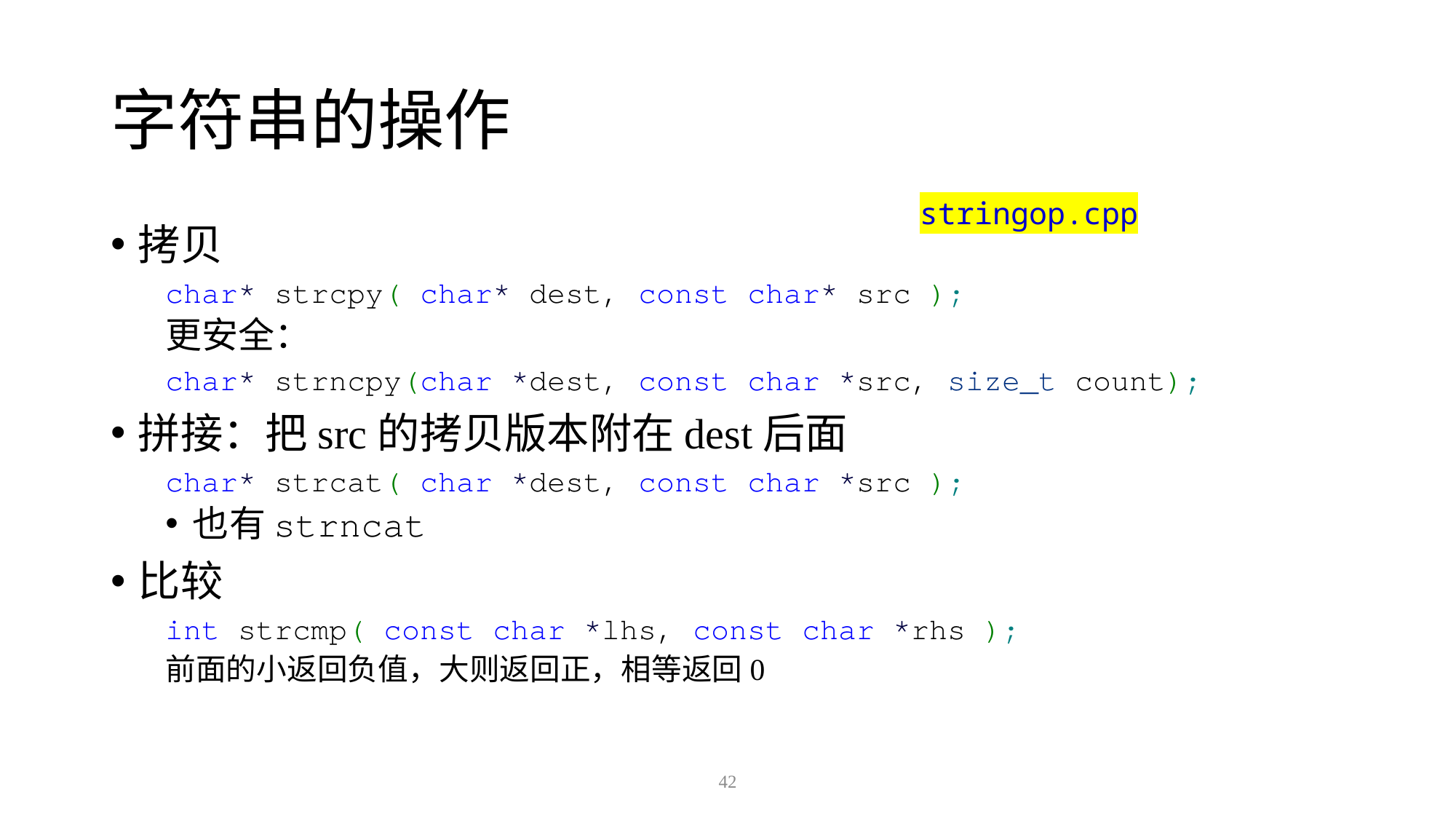

# 字符串的操作
stringop.cpp
拷贝
char* strcpy( char* dest, const char* src );
更安全：
char* strncpy(char *dest, const char *src, size_t count);
拼接：把src的拷贝版本附在dest后面
char* strcat( char *dest, const char *src );
也有strncat
比较
int strcmp( const char *lhs, const char *rhs );
前面的小返回负值，大则返回正，相等返回0
42